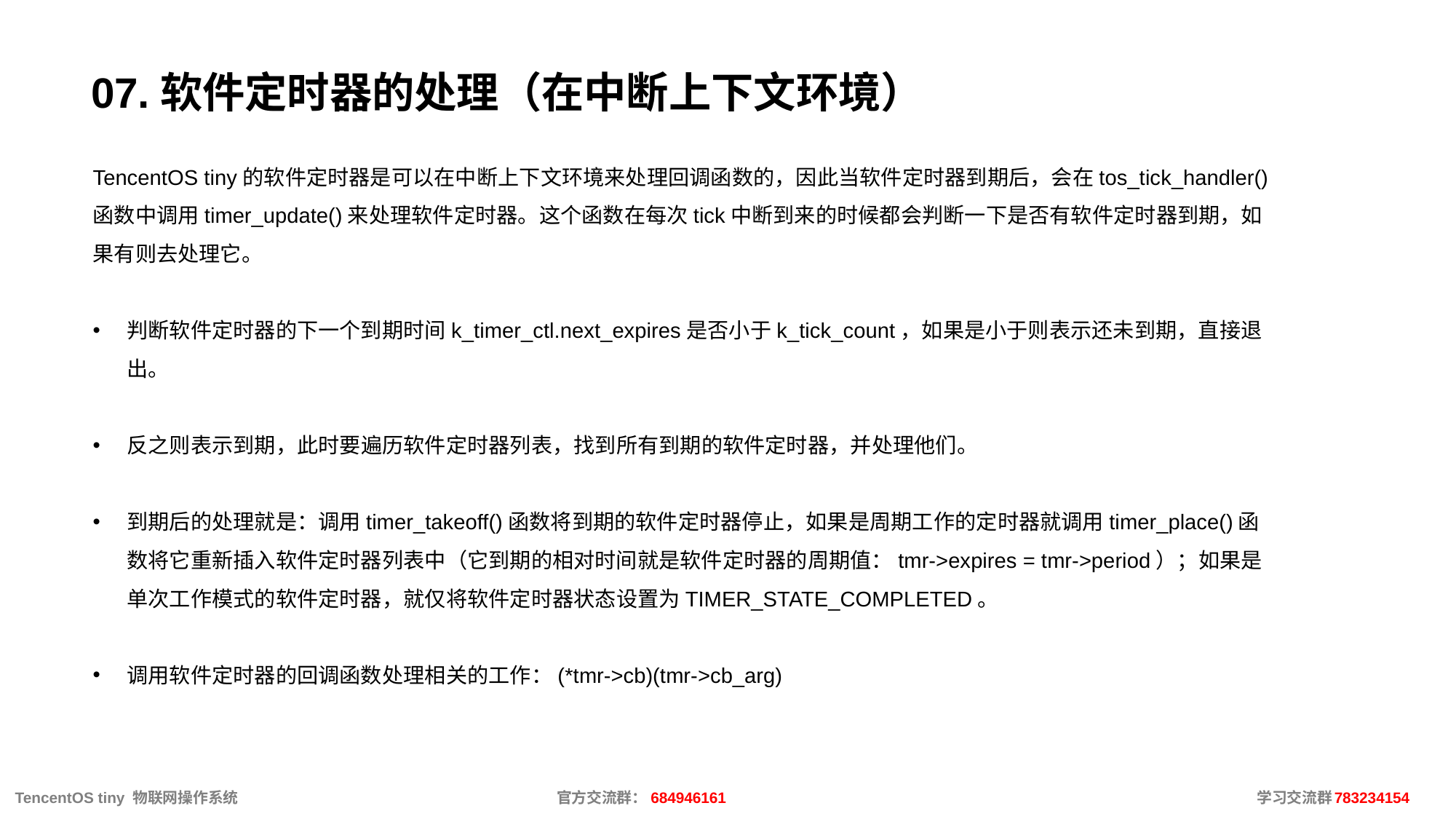

# 07.软件定时器的处理（在中断上下文环境）
TencentOS tiny的软件定时器是可以在中断上下文环境来处理回调函数的，因此当软件定时器到期后，会在tos_tick_handler()函数中调用timer_update()来处理软件定时器。这个函数在每次tick中断到来的时候都会判断一下是否有软件定时器到期，如果有则去处理它。

判断软件定时器的下一个到期时间k_timer_ctl.next_expires是否小于k_tick_count，如果是小于则表示还未到期，直接退出。

反之则表示到期，此时要遍历软件定时器列表，找到所有到期的软件定时器，并处理他们。

到期后的处理就是：调用timer_takeoff()函数将到期的软件定时器停止，如果是周期工作的定时器就调用timer_place()函数将它重新插入软件定时器列表中（它到期的相对时间就是软件定时器的周期值：tmr->expires = tmr->period）；如果是单次工作模式的软件定时器，就仅将软件定时器状态设置为TIMER_STATE_COMPLETED。

调用软件定时器的回调函数处理相关的工作：(*tmr->cb)(tmr->cb_arg)

 TencentOS tiny 物联网操作系统			官方交流群：684946161					          学习交流群：783234154